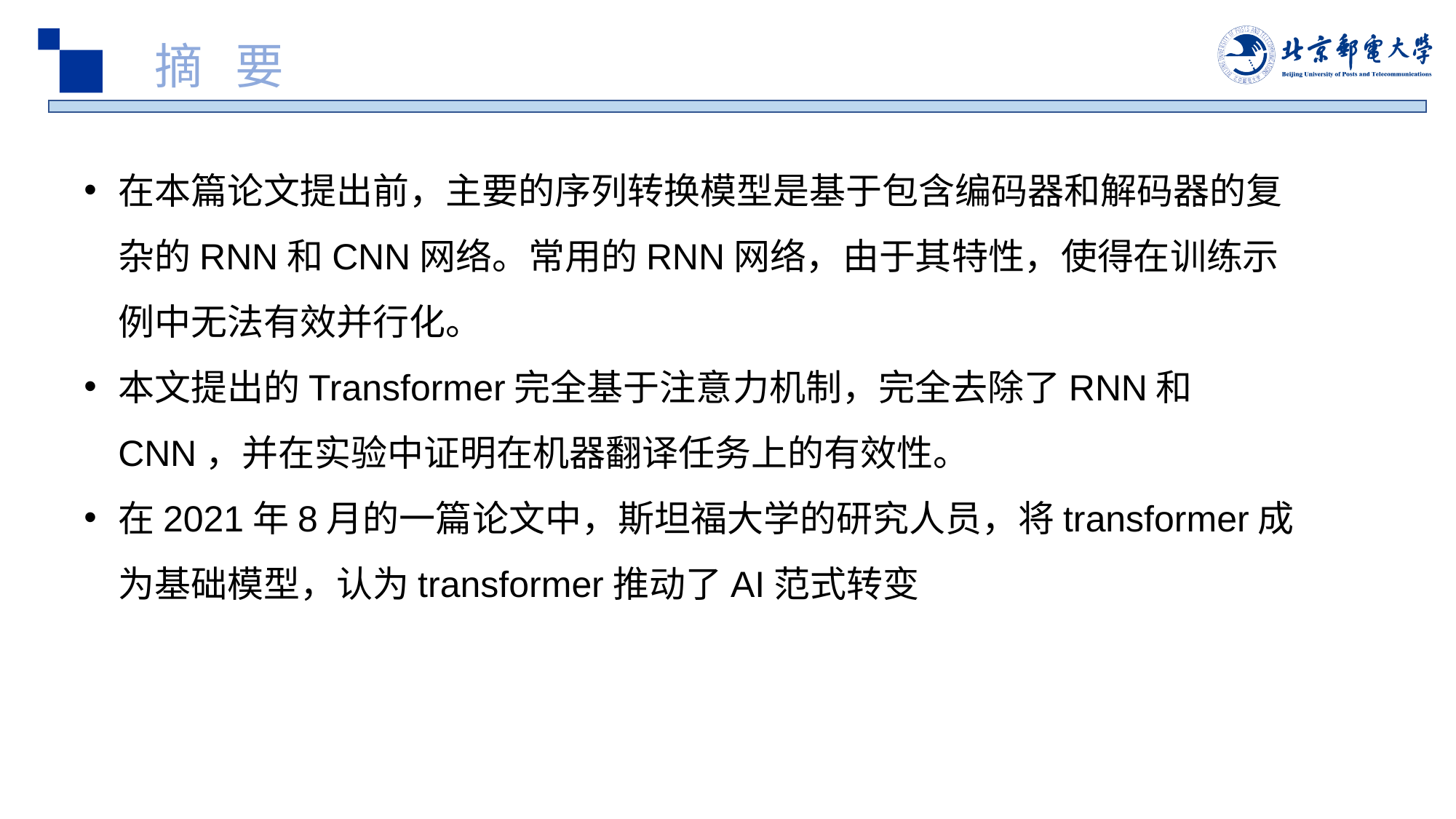

摘   要

在本篇论文提出前，主要的序列转换模型是基于包含编码器和解码器的复杂的RNN和CNN网络。常用的RNN网络，由于其特性，使得在训练示例中无法有效并行化。
本文提出的Transformer完全基于注意力机制，完全去除了RNN和CNN，并在实验中证明在机器翻译任务上的有效性。
在2021年8月的一篇论文中，斯坦福大学的研究人员，将transformer成为基础模型，认为transformer推动了AI范式转变